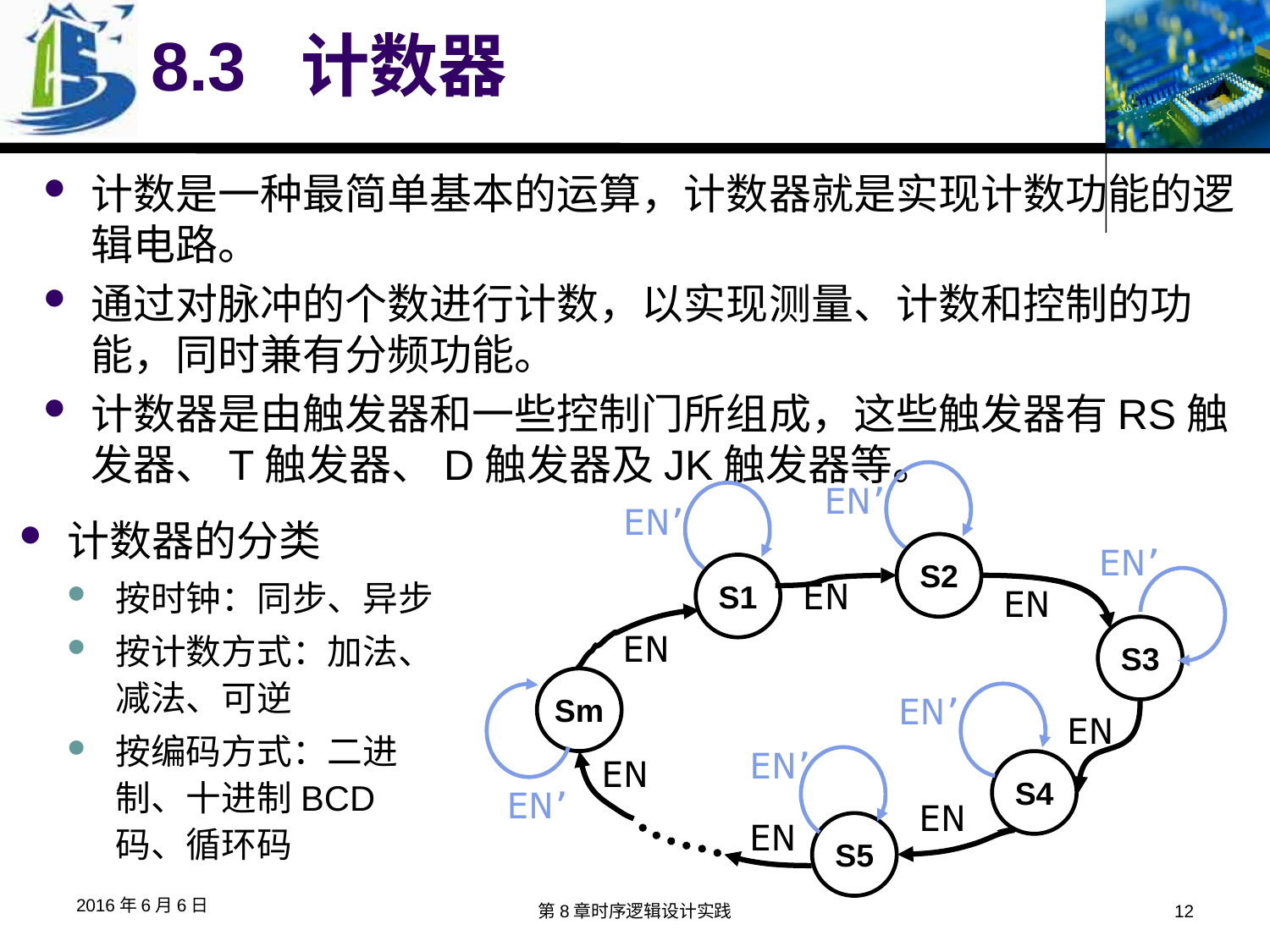

# 8.3  计数器
计数是一种最简单基本的运算，计数器就是实现计数功能的逻辑电路。
通过对脉冲的个数进行计数，以实现测量、计数和控制的功能，同时兼有分频功能。
计数器是由触发器和一些控制门所组成，这些触发器有RS触发器、T触发器、D触发器及JK触发器等。

EN’

EN’
EN’

EN’

EN’

EN’
计数器的分类
按时钟：同步、异步
按计数方式：加法、减法、可逆
按编码方式：二进制、十进制BCD码、循环码
S2
S1

S3
Sm

S4
S5

EN
EN
EN
EN
EN
EN
EN
2016年6月6日
第8章时序逻辑设计实践
12